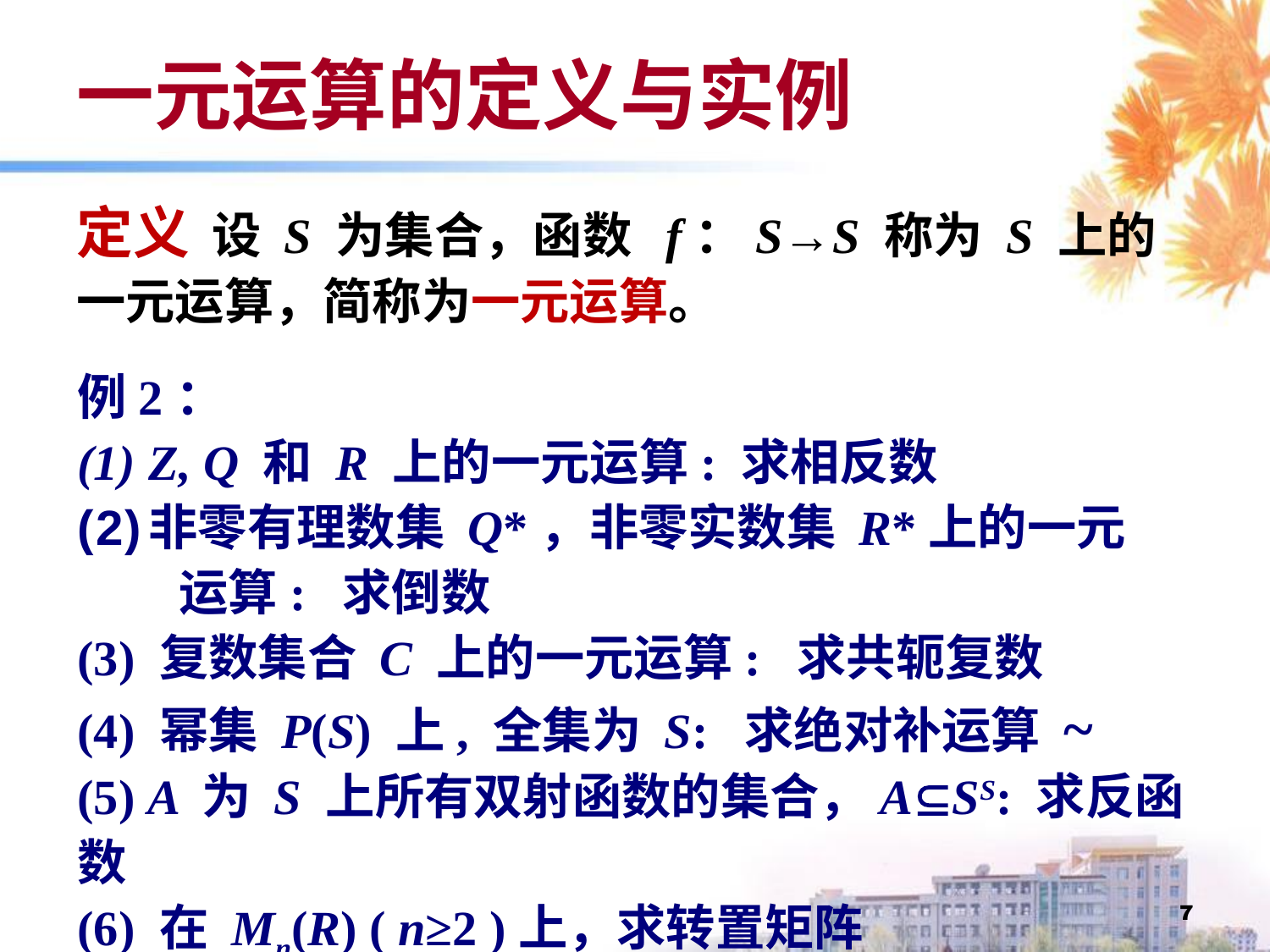

# 一元运算的定义与实例
定义  设 S 为集合，函数  f：S→S 称为 S 上的一元运算，简称为一元运算。
例2：
Z, Q 和 R 上的一元运算: 求相反数
非零有理数集 Q*，非零实数集 R*上的一元
        运算:  求倒数
(3) 复数集合 C 上的一元运算:  求共轭复数
(4) 幂集 P(S) 上, 全集为 S:  求绝对补运算 ~
(5) A 为 S 上所有双射函数的集合，A⊆SS: 求反函数
(6) 在 Mn(R) ( n≥2 )上，求转置矩阵
7